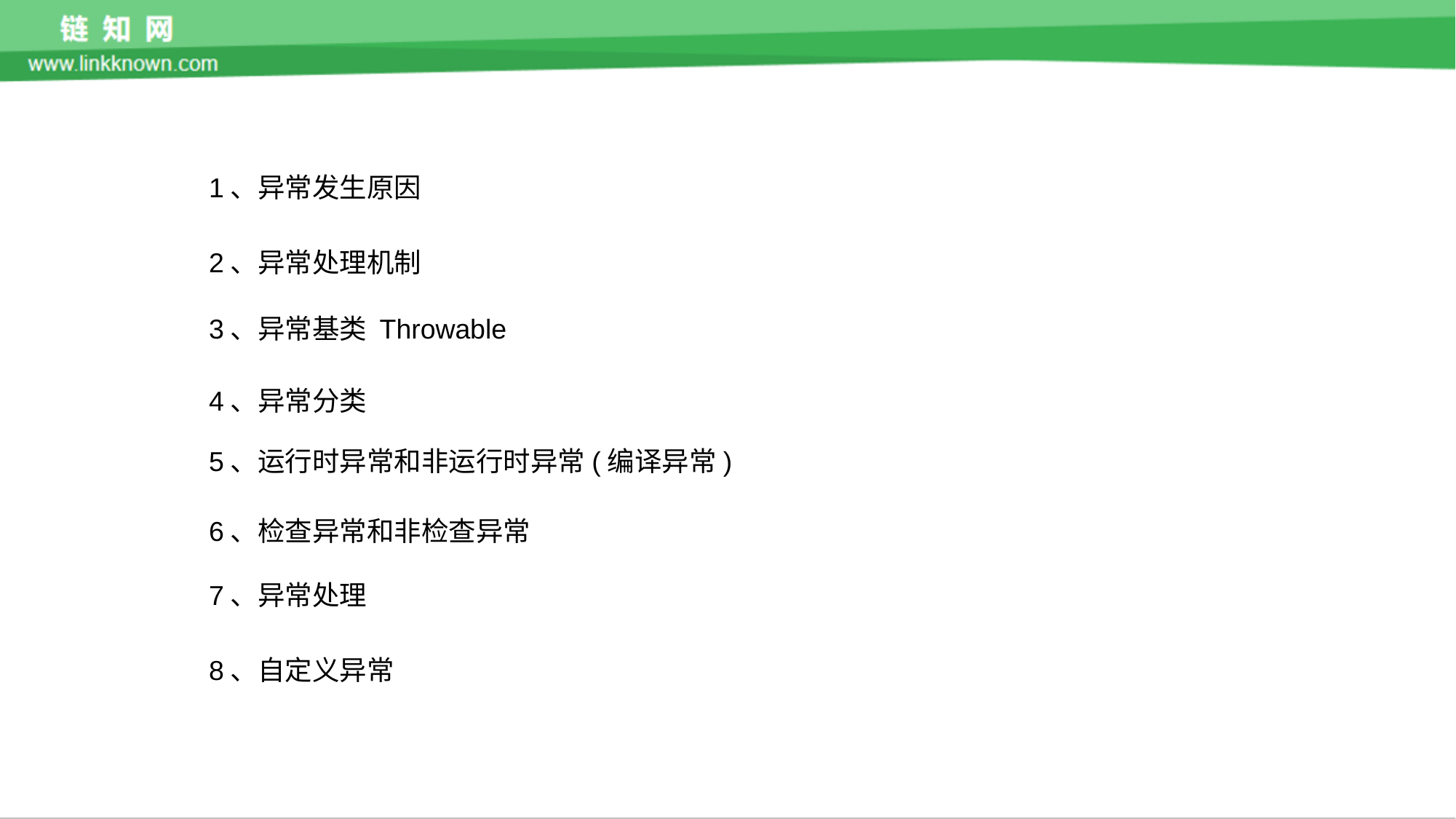

1、异常发生原因
2、异常处理机制
3、异常基类 Throwable
4、异常分类
5、运行时异常和非运行时异常(编译异常)
6、检查异常和非检查异常
7、异常处理
8、自定义异常